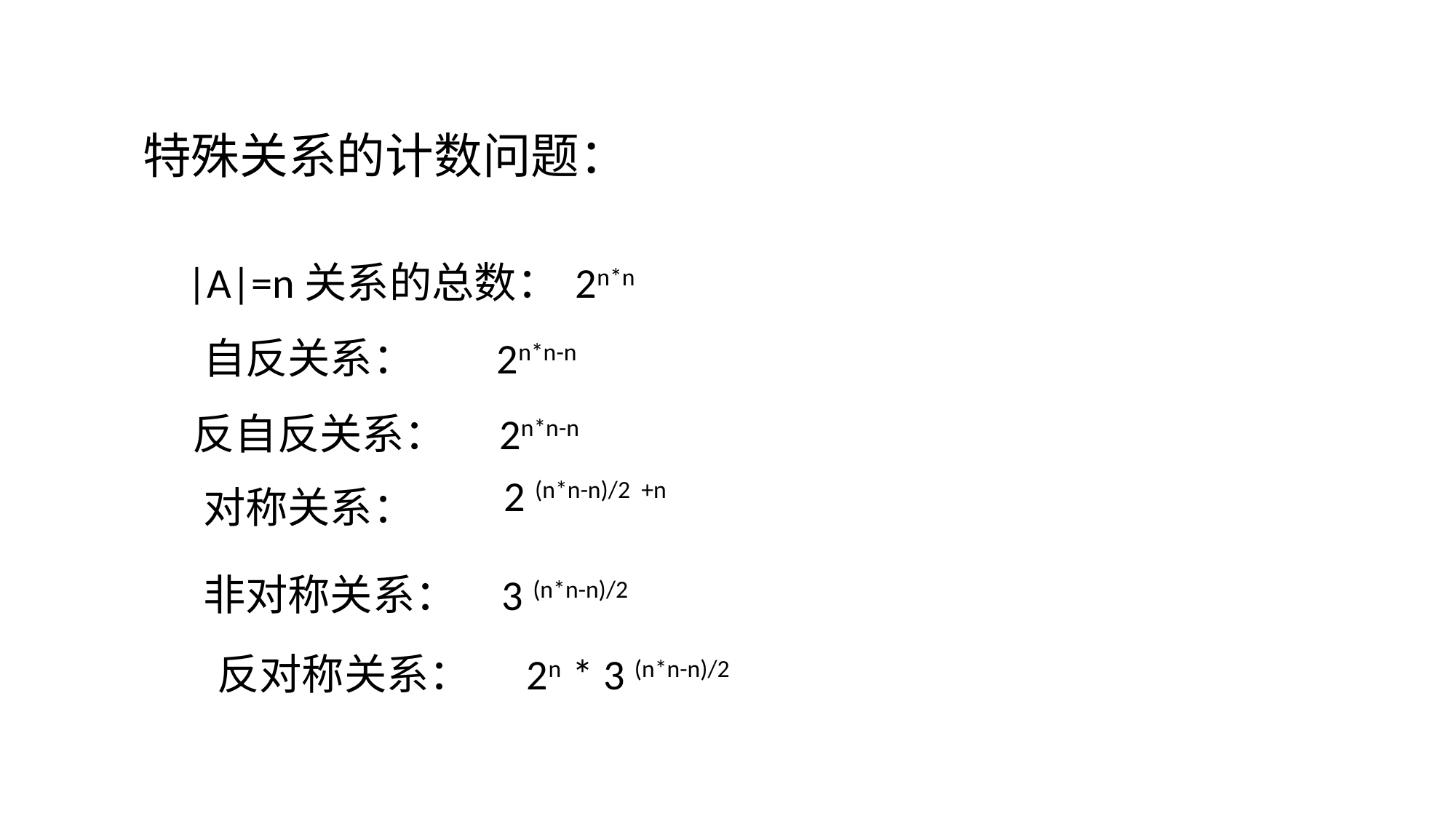

特殊关系的计数问题：
|A|=n关系的总数：
 2n*n
自反关系：
  2n*n-n
反自反关系：
2n*n-n
2 (n*n-n)/2  +n
对称关系：
非对称关系：
3 (n*n-n)/2
反对称关系：
    2n  * 3 (n*n-n)/2